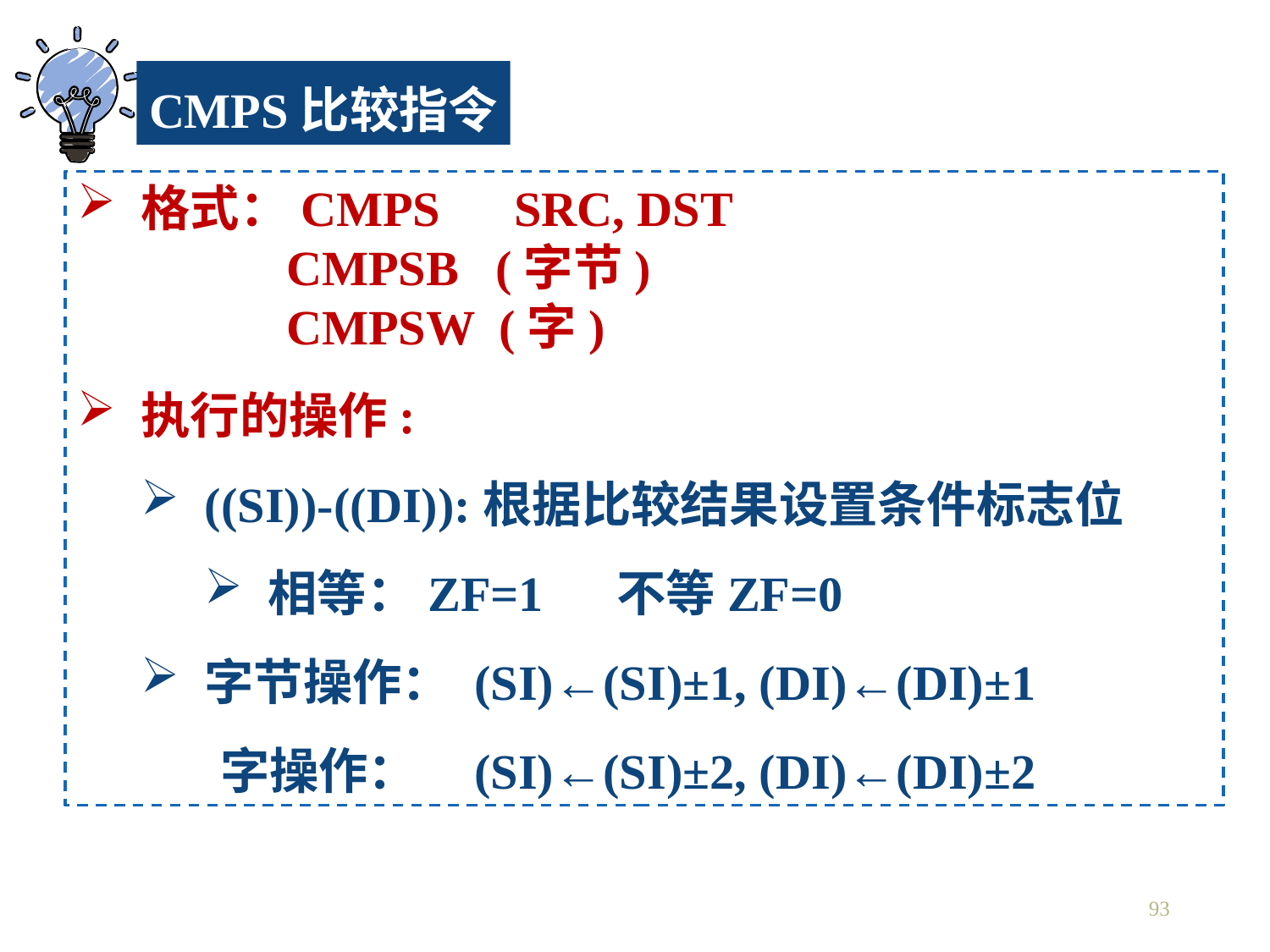

CMPS比较指令
格式：CMPS      SRC, DST
                 CMPSB   (字节)
                 CMPSW  (字)
执行的操作:
((SI))-((DI)):根据比较结果设置条件标志位
相等：ZF=1     不等ZF=0
字节操作： (SI)←(SI)±1, (DI)←(DI)±1
      字操作：    (SI)←(SI)±2, (DI)←(DI)±2

93